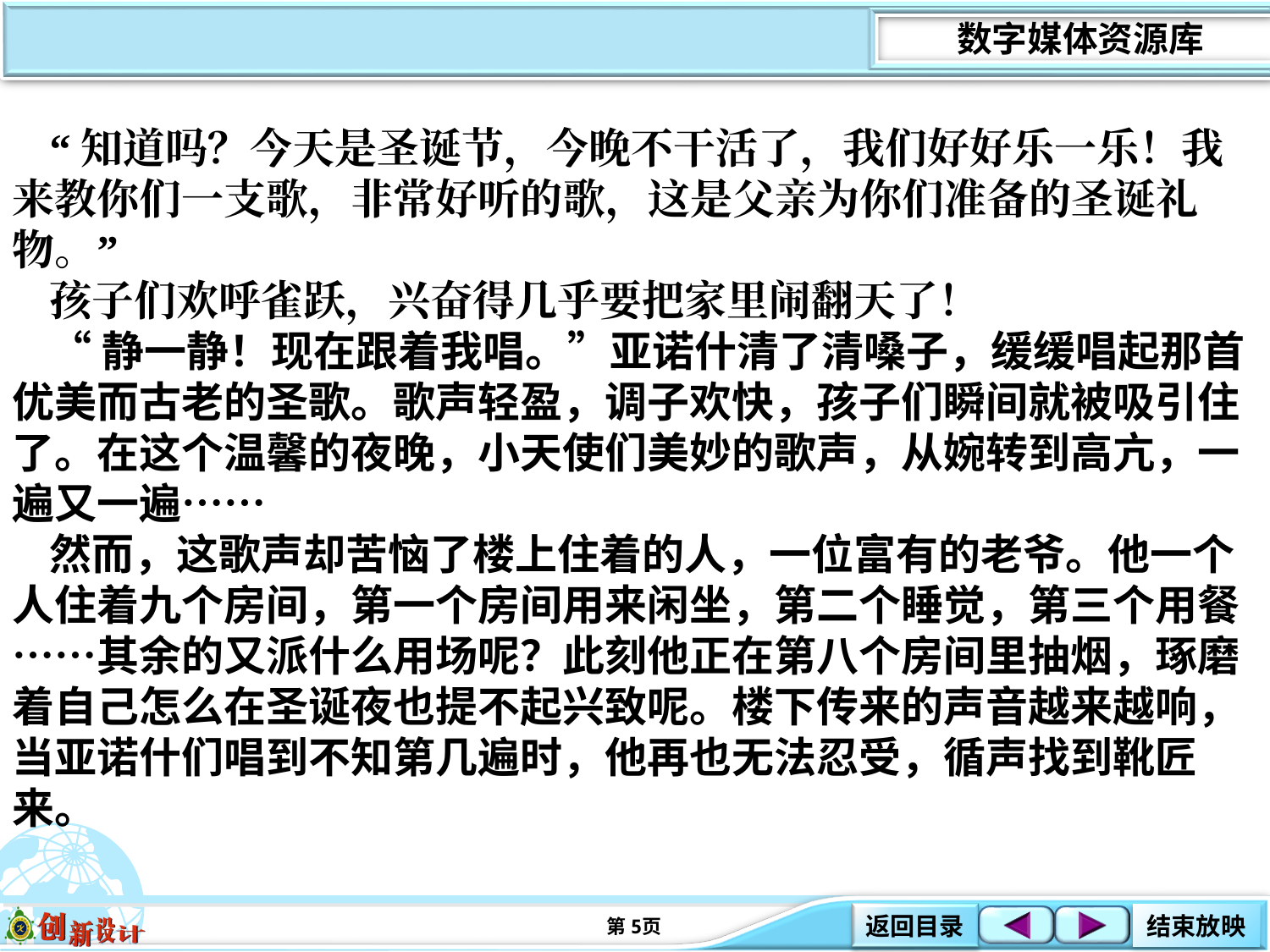

“知道吗？今天是圣诞节，今晚不干活了，我们好好乐一乐！我来教你们一支歌，非常好听的歌，这是父亲为你们准备的圣诞礼物。”
孩子们欢呼雀跃，兴奋得几乎要把家里闹翻天了！
“静一静！现在跟着我唱。”亚诺什清了清嗓子，缓缓唱起那首优美而古老的圣歌。歌声轻盈，调子欢快，孩子们瞬间就被吸引住了。在这个温馨的夜晚，小天使们美妙的歌声，从婉转到高亢，一遍又一遍……
然而，这歌声却苦恼了楼上住着的人，一位富有的老爷。他一个人住着九个房间，第一个房间用来闲坐，第二个睡觉，第三个用餐……其余的又派什么用场呢？此刻他正在第八个房间里抽烟，琢磨着自己怎么在圣诞夜也提不起兴致呢。楼下传来的声音越来越响，当亚诺什们唱到不知第几遍时，他再也无法忍受，循声找到靴匠来。